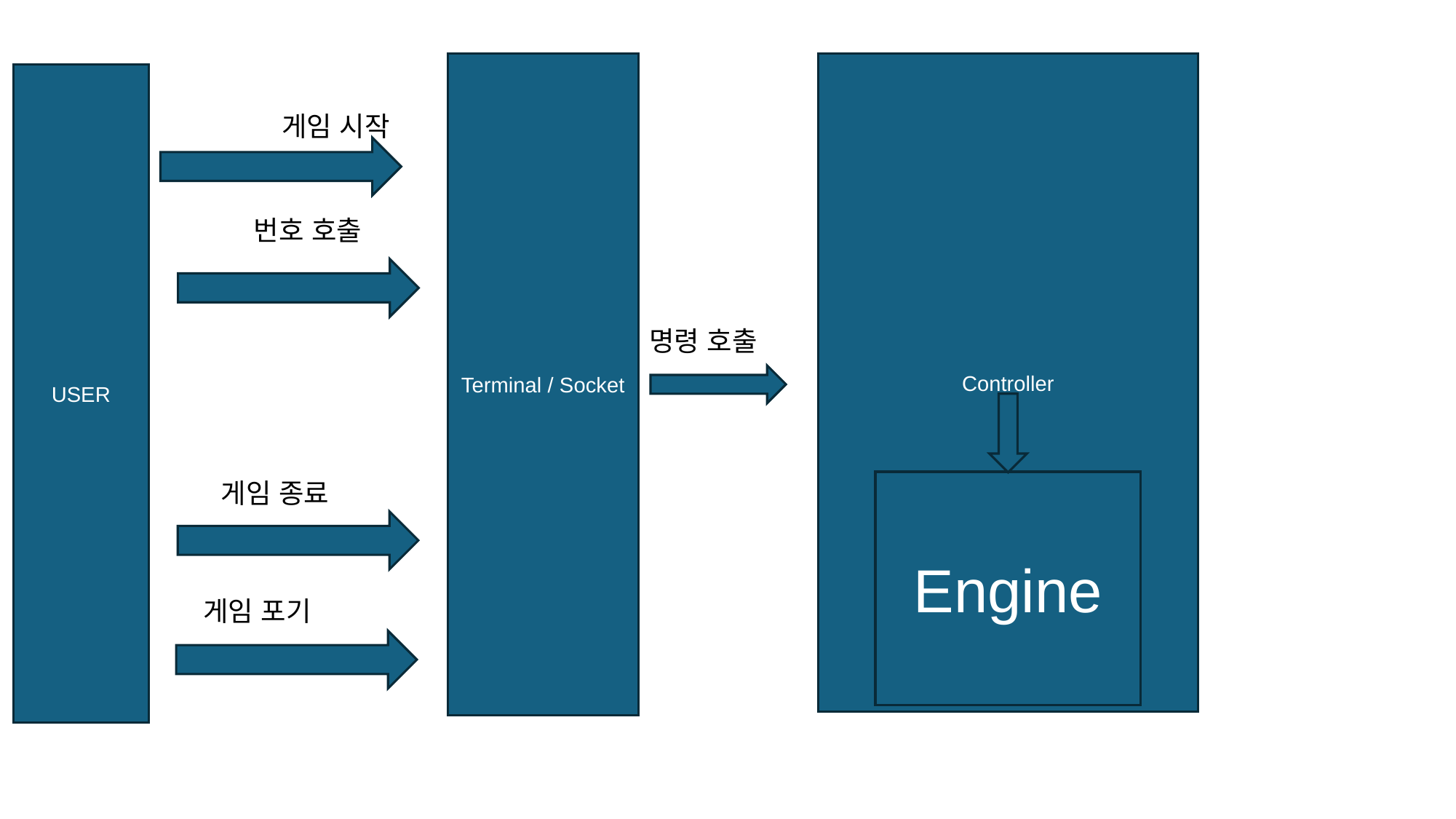

Terminal / Socket
Controller
USER
게임 시작

번호 호출

명령 호출

게임 종료
Engine

게임 포기